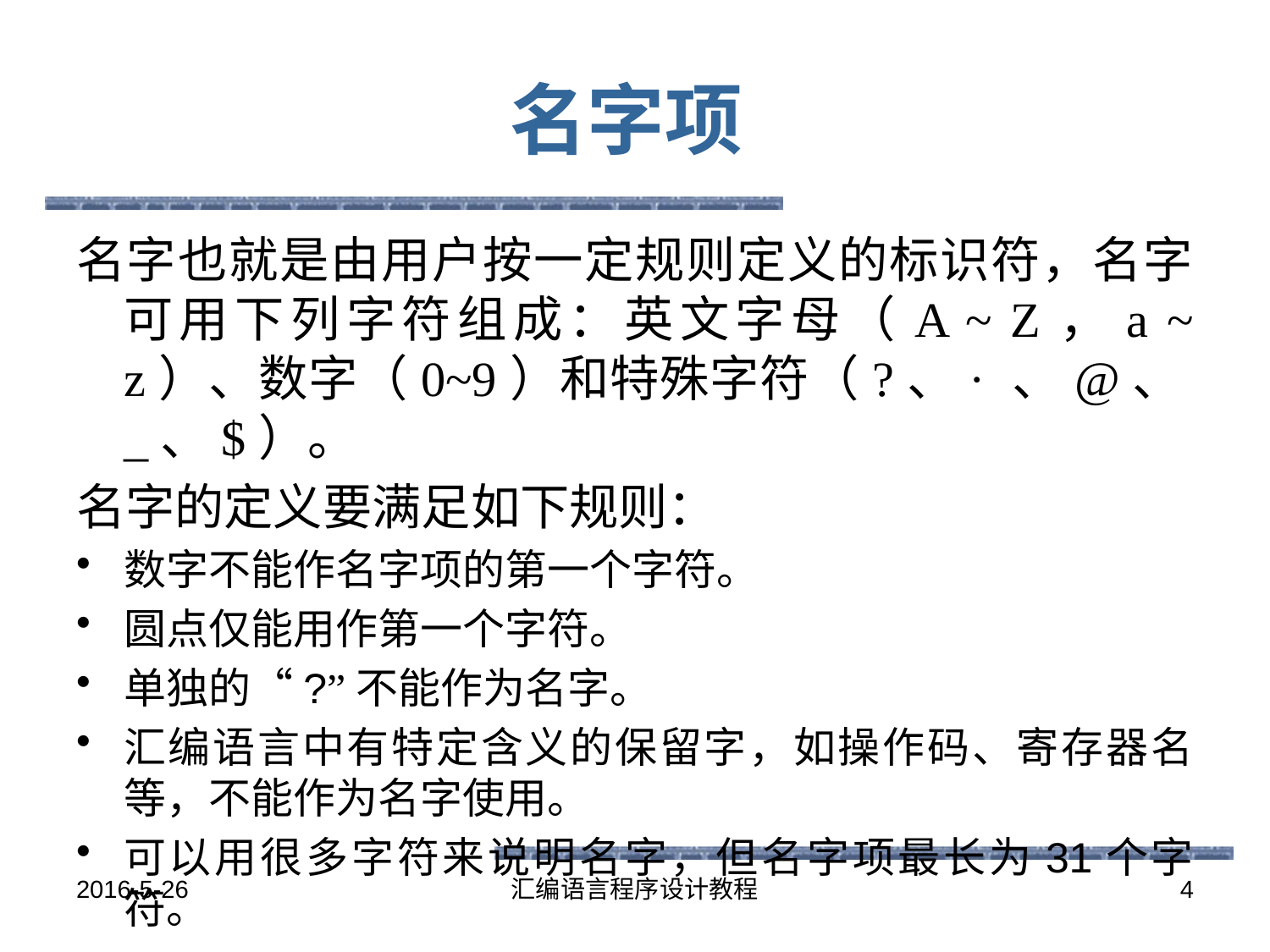

# 名字项
名字也就是由用户按一定规则定义的标识符，名字可用下列字符组成：英文字母（A ~ Z，a ~ z）、数字（0~9）和特殊字符（?、· 、@、_、$）。
名字的定义要满足如下规则：
数字不能作名字项的第一个字符。
圆点仅能用作第一个字符。
单独的“?”不能作为名字。
汇编语言中有特定含义的保留字，如操作码、寄存器名等，不能作为名字使用。
可以用很多字符来说明名字，但名字项最长为31个字符。
2016-5-26
汇编语言程序设计教程
4